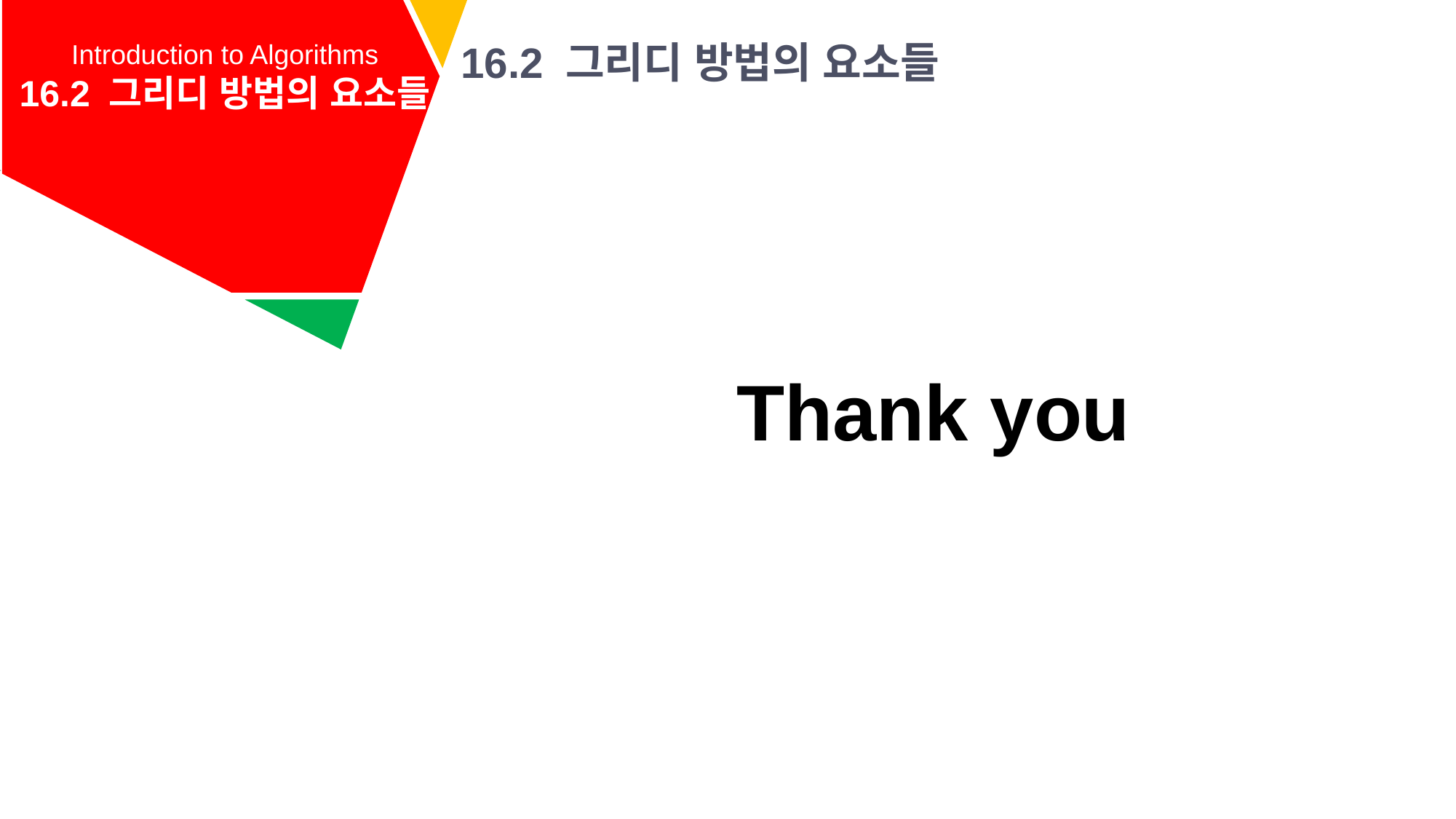

Introduction to Algorithms
16.2 그리디 방법의 요소들
16.2 그리디 방법의 요소들
Introduction to Algorithms
15. 동적 프로그래밍
Thank you